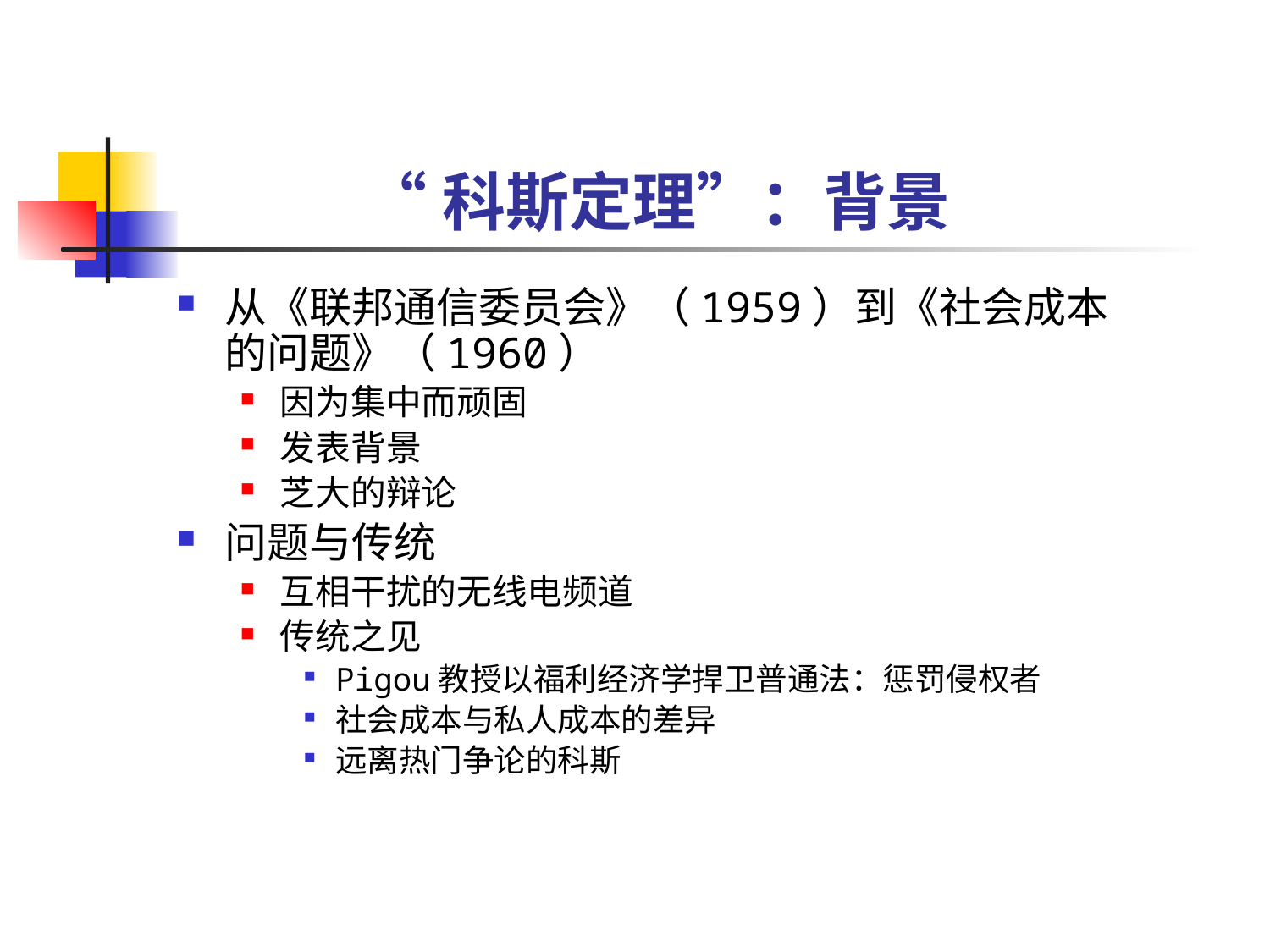

# “科斯定理”：背景
从《联邦通信委员会》（1959）到《社会成本的问题》（1960）
因为集中而顽固
发表背景
芝大的辩论
问题与传统
互相干扰的无线电频道
传统之见
Pigou教授以福利经济学捍卫普通法：惩罚侵权者
社会成本与私人成本的差异
远离热门争论的科斯